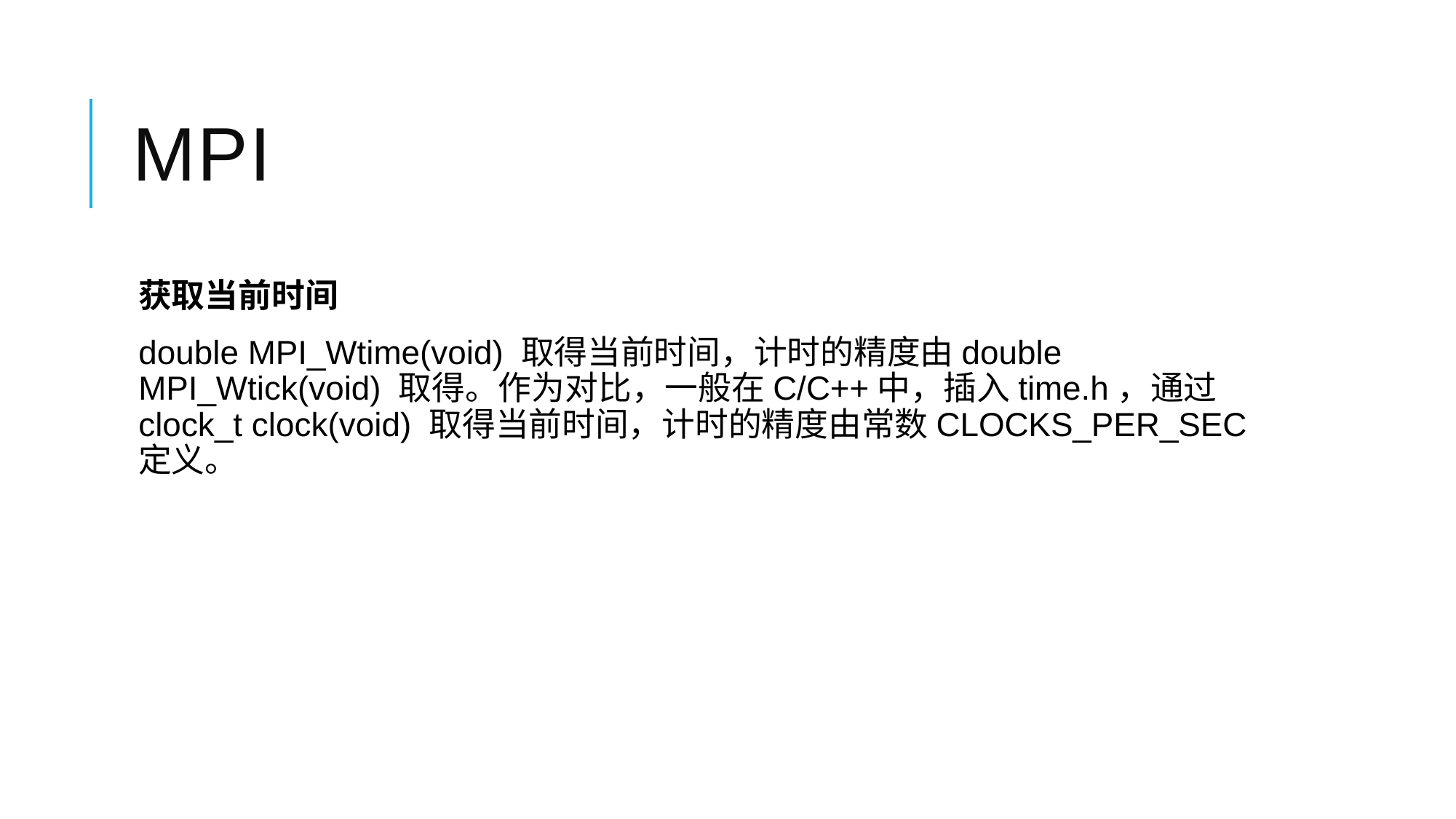

# MPI
获取当前时间
double MPI_Wtime(void) 取得当前时间，计时的精度由double MPI_Wtick(void) 取得。作为对比，一般在C/C++中，插入time.h，通过clock_t clock(void) 取得当前时间，计时的精度由常数CLOCKS_PER_SEC定义。